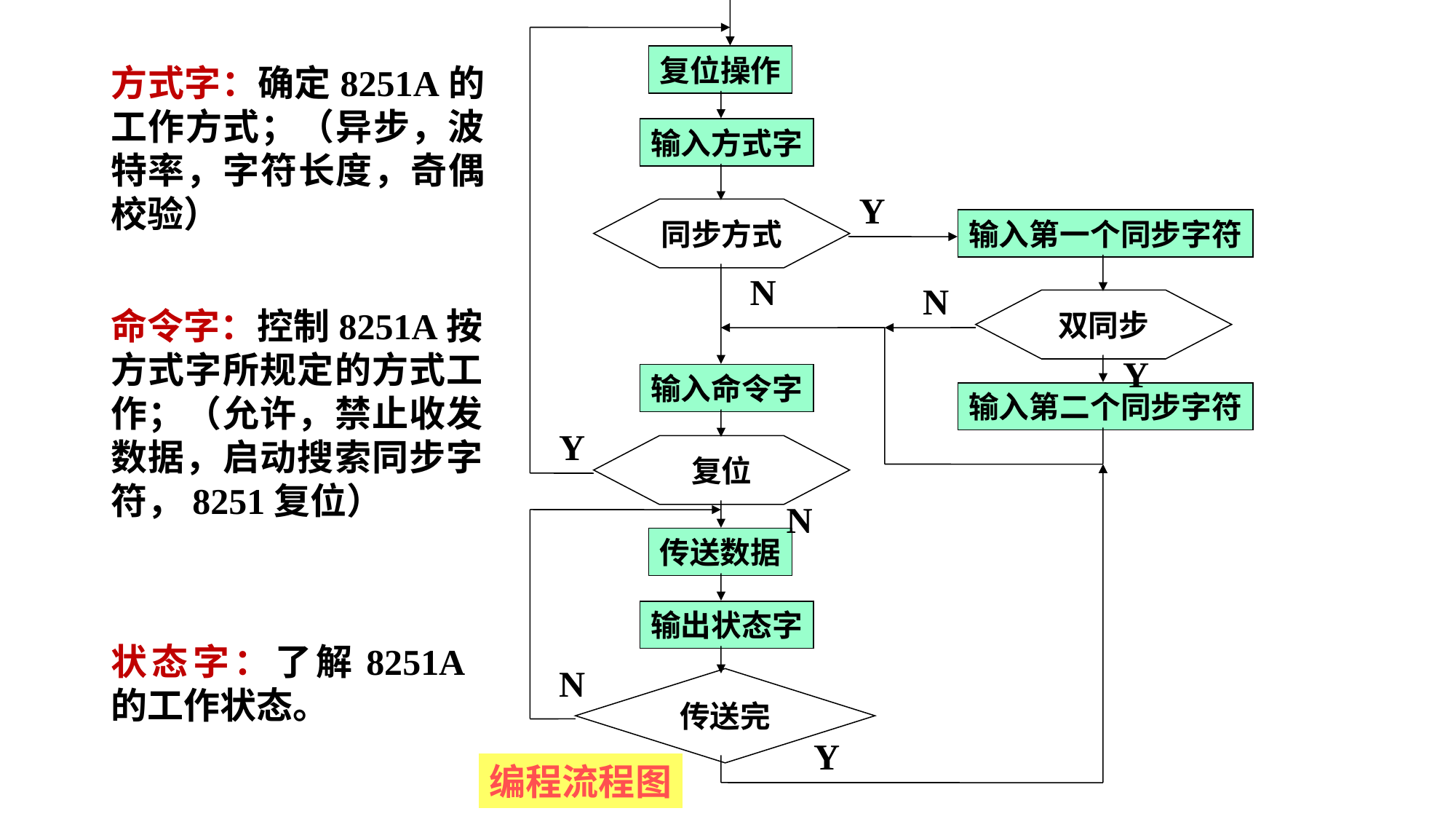

复位操作

输入方式字

Y
同步方式
输入第一个同步字符

N
N
双同步

Y

输入命令字
输入第二个同步字符

Y

复位

N

传送数据

输出状态字

N
传送完

Y

方式字：确定8251A的工作方式；（异步，波特率，字符长度，奇偶校验）
命令字：控制8251A按方式字所规定的方式工作；（允许，禁止收发数据，启动搜索同步字符，8251复位）
状态字：了解8251A的工作状态。
编程流程图